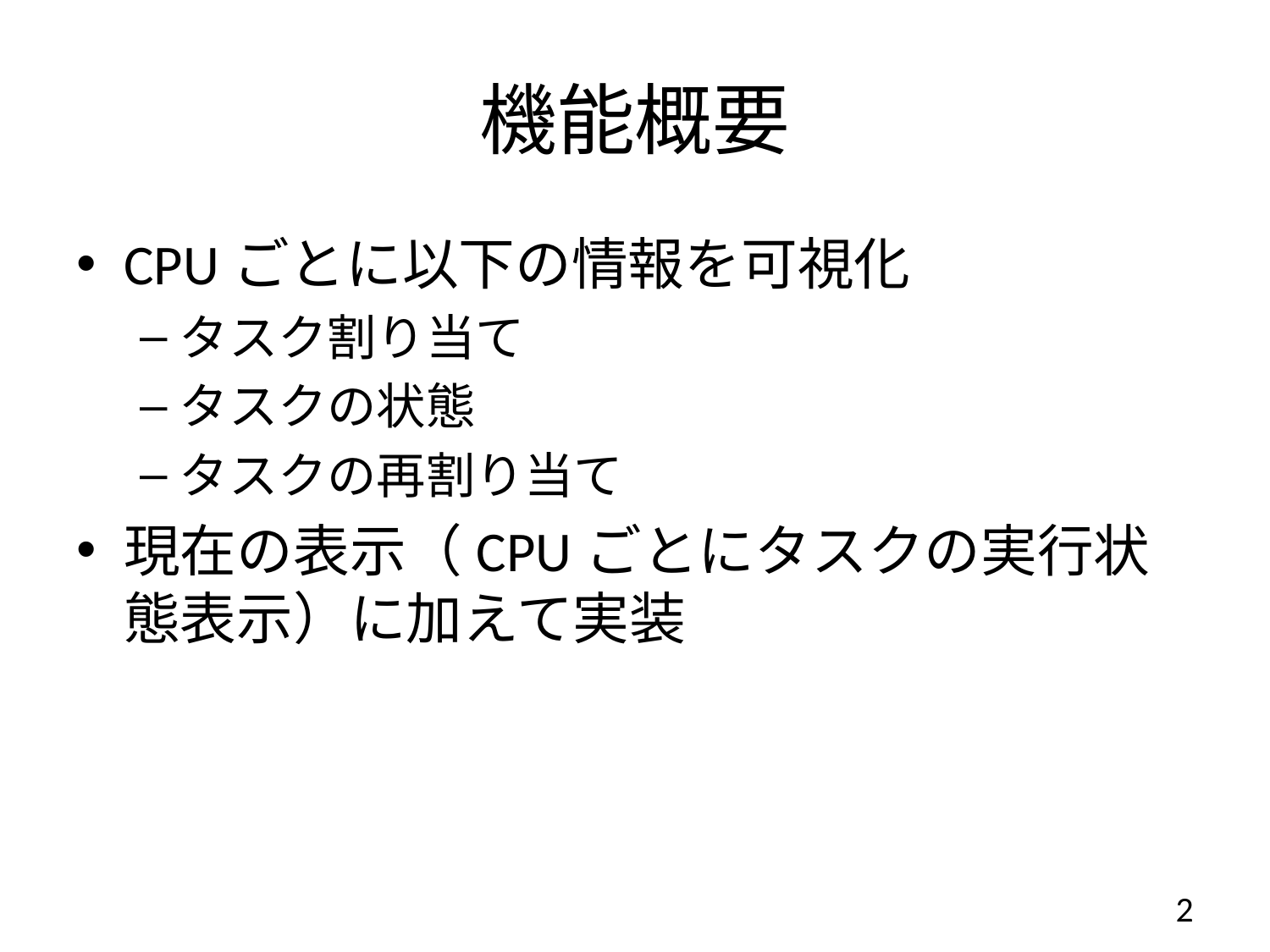

# 機能概要
CPUごとに以下の情報を可視化
タスク割り当て
タスクの状態
タスクの再割り当て
現在の表示（CPUごとにタスクの実行状態表示）に加えて実装
2